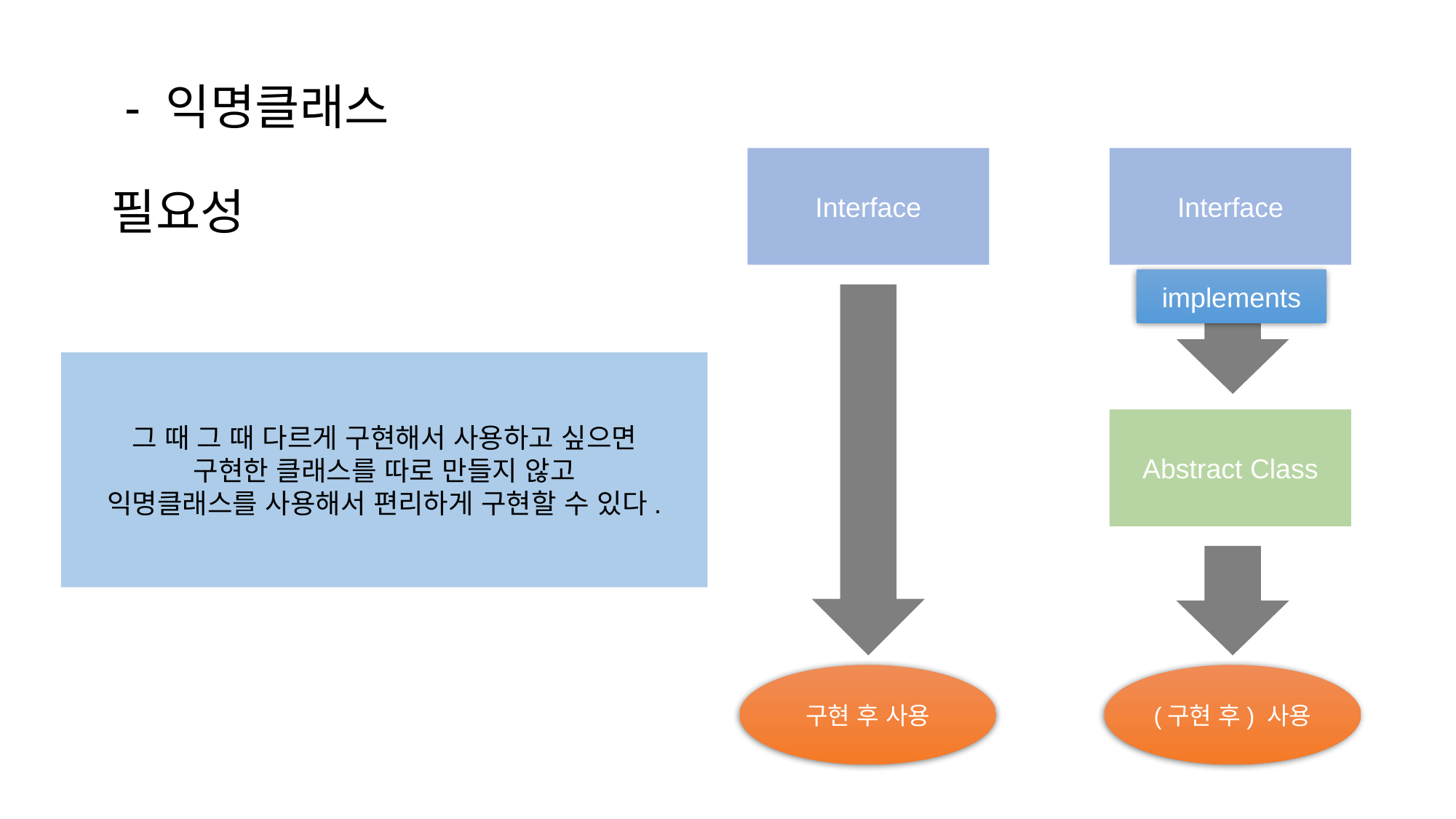

# - 익명클래스 필요성
Interface
Interface
implements

그 때 그 때 다르게 구현해서 사용하고 싶으면
구현한 클래스를 따로 만들지 않고
익명클래스를 사용해서 편리하게 구현할 수 있다.
Abstract Class

구현 후 사용
(구현 후) 사용